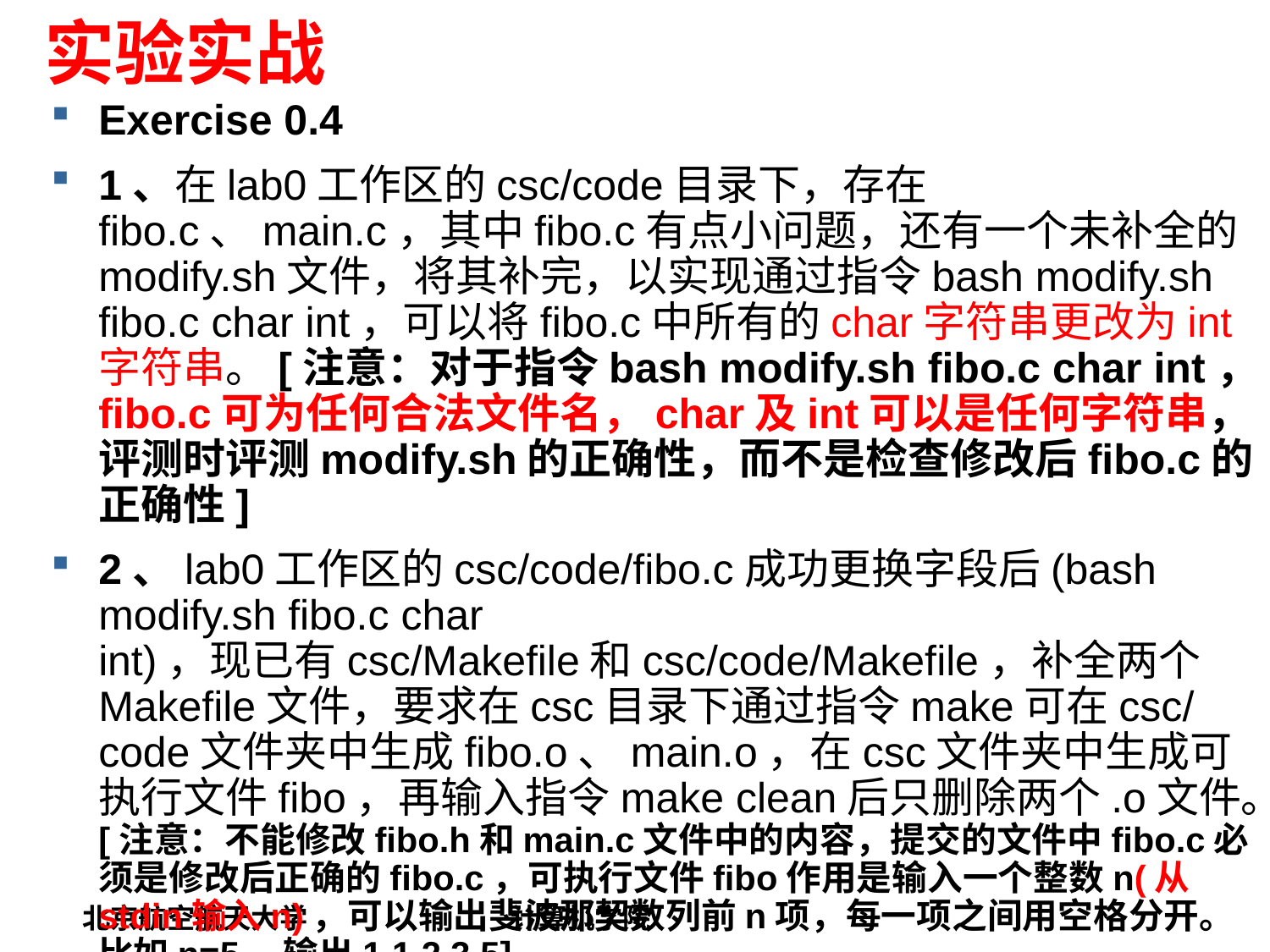

实验实战
Exercise 0.4
1、在lab0工作区的csc/code目录下，存在fibo.c、main.c，其中fibo.c有点小问题，还有一个未补全的modify.sh文件，将其补完，以实现通过指令bash modify.sh fibo.c char int，可以将fibo.c中所有的char字符串更改为int字符串。[注意：对于指令bash modify.sh fibo.c char int，fibo.c可为任何合法文件名，char及int可以是任何字符串，评测时评测modify.sh的正确性，而不是检查修改后fibo.c的正确性]
2、lab0工作区的csc/code/fibo.c成功更换字段后(bash modify.sh fibo.c char int)，现已有csc/Makefile和csc/code/Makefile，补全两个Makefile文件，要求在csc目录下通过指令make可在csc/code文件夹中生成fibo.o、main.o，在csc文件夹中生成可执行文件fibo，再输入指令make clean后只删除两个.o文件。[注意：不能修改fibo.h和main.c文件中的内容，提交的文件中fibo.c必须是修改后正确的fibo.c，可执行文件fibo作用是输入一个整数n(从stdin输入n)，可以输出斐波那契数列前n项，每一项之间用空格分开。比如n=5，输出1 1 2 3 5]